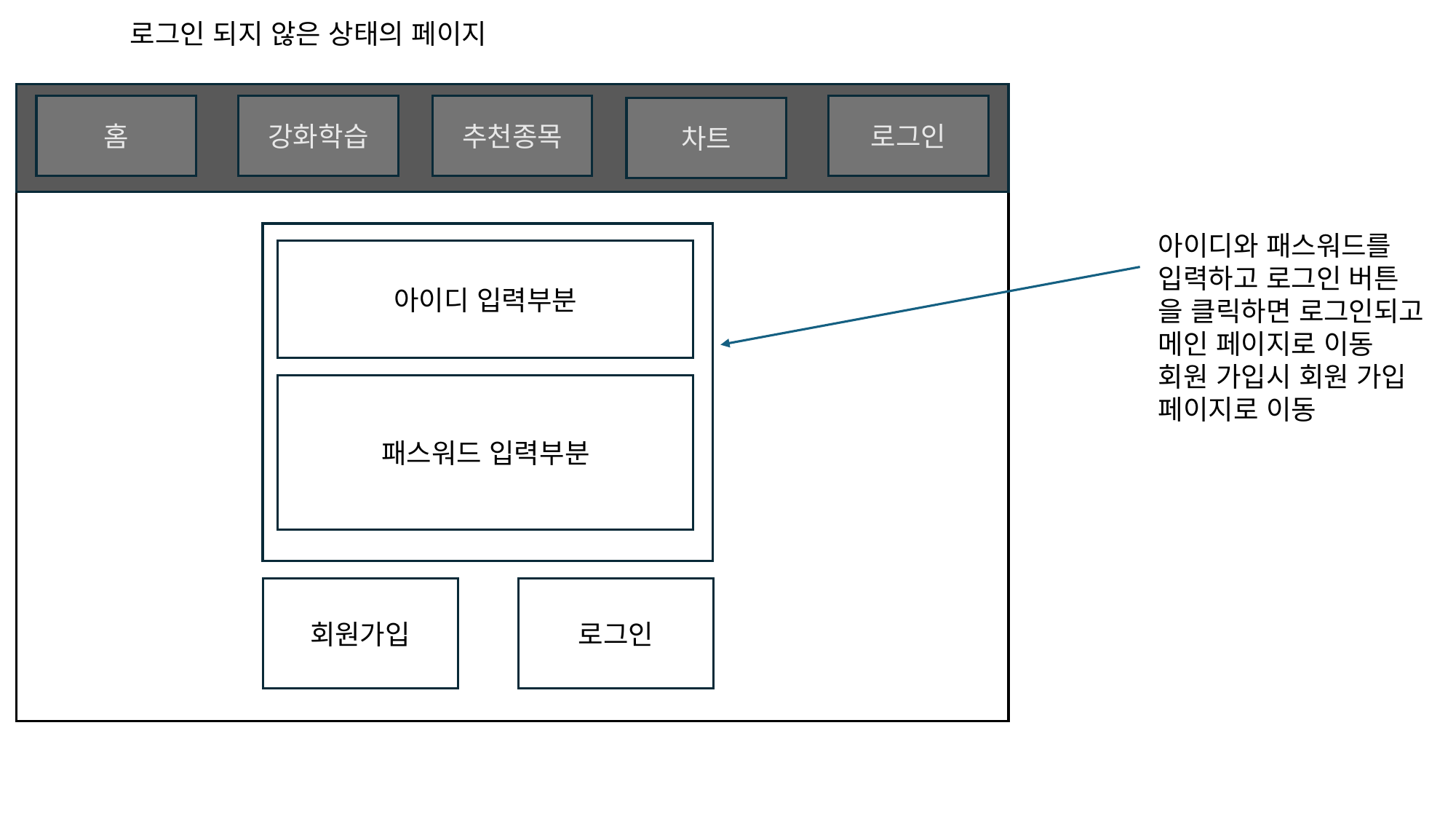

로그인 되지 않은 상태의 페이지

추천종목
강화학습
홈
로그인
차트

아이디와 패스워드를
입력하고 로그인 버튼
을 클릭하면 로그인되고
메인 페이지로 이동
회원 가입시 회원 가입
페이지로 이동
아이디 입력부분
패스워드 입력부분
회원가입
로그인